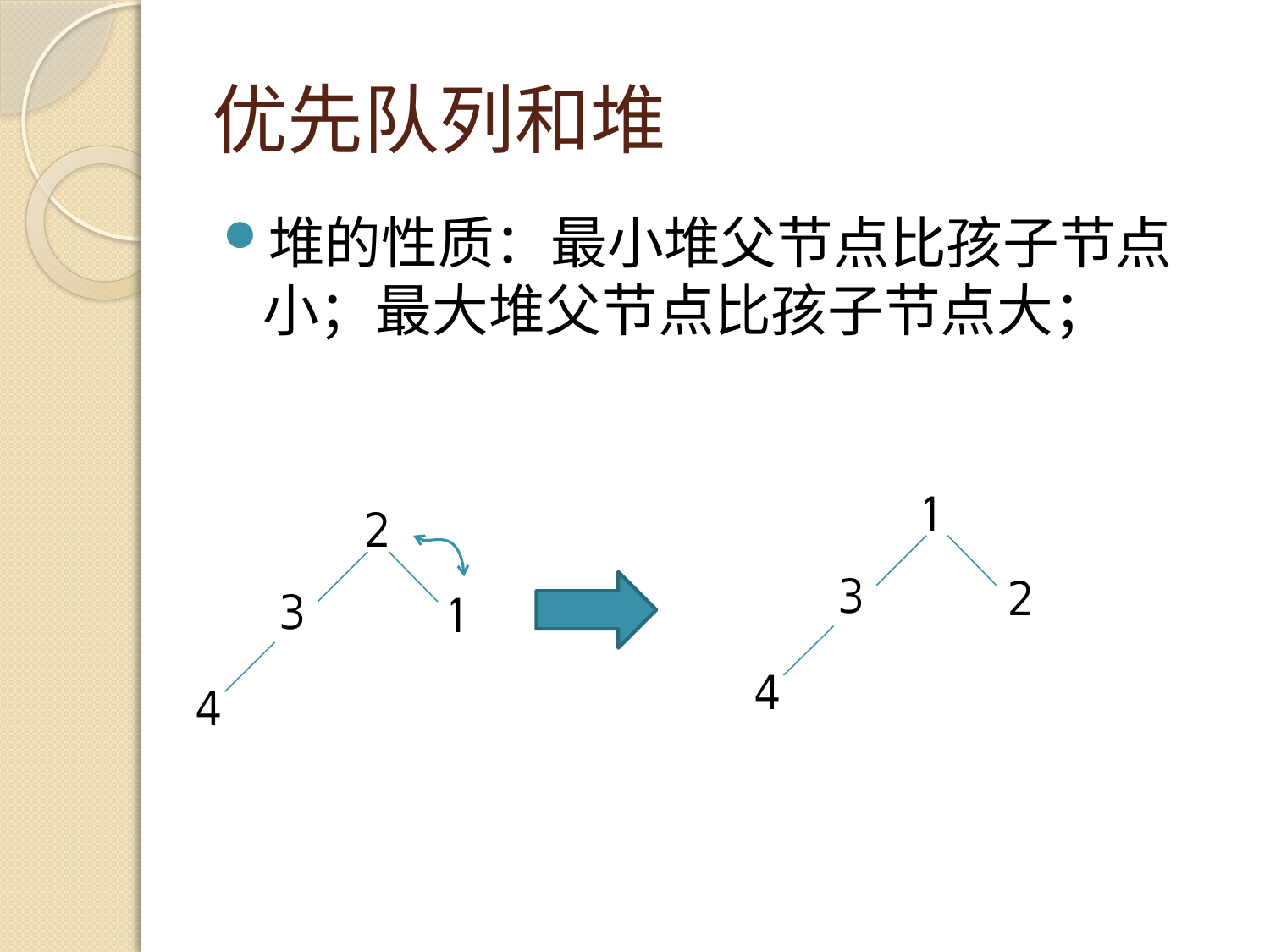

# 优先队列和堆
堆的性质：最小堆父节点比孩子节点小；最大堆父节点比孩子节点大；

1
2
3
2

3
1
4
4